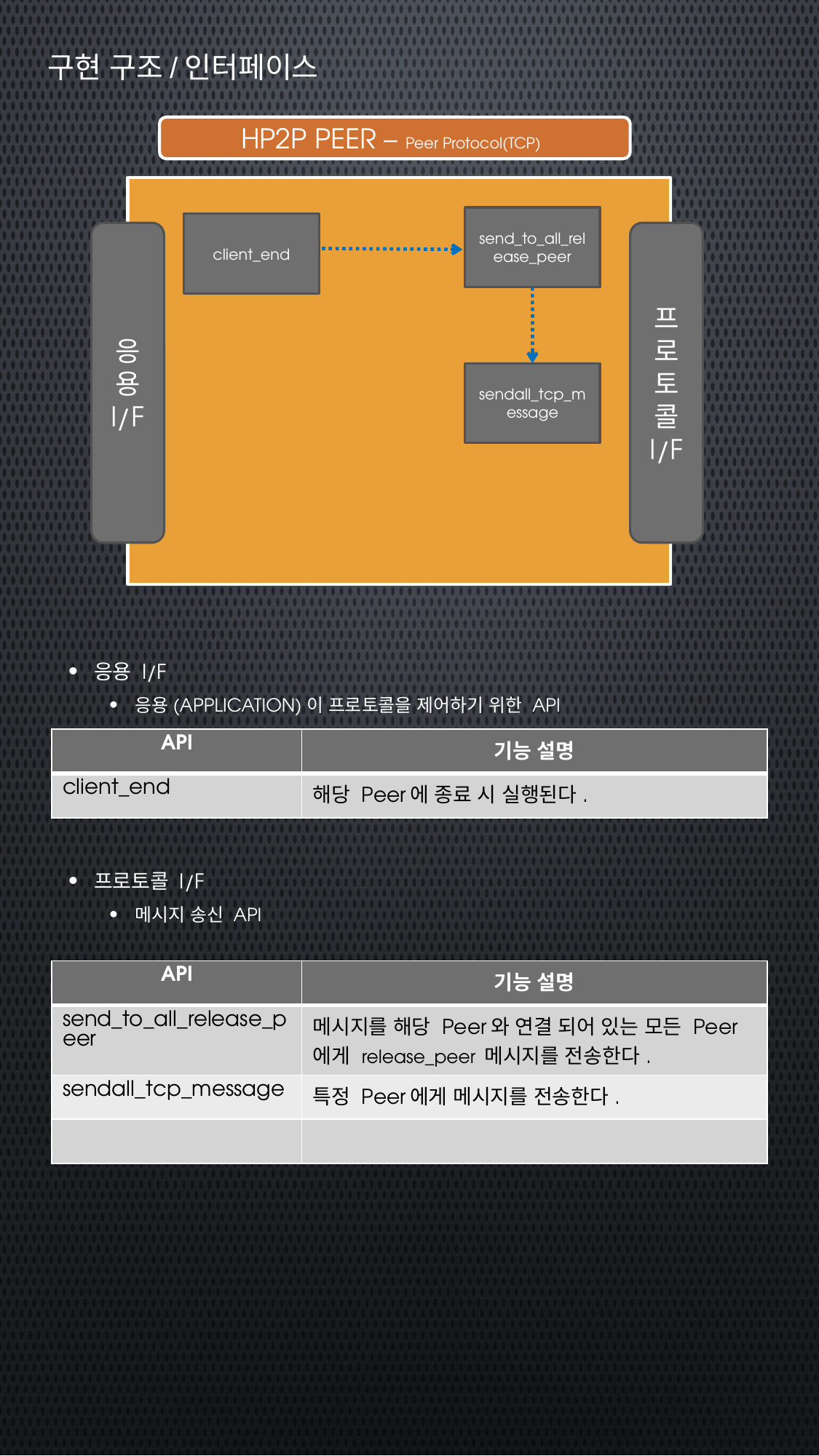

# 구현 구조/인터페이스
HP2P PEER – Peer Protocol(TCP)

send_to_all_release_peer
client_end
응용 I/F
프로토콜 I/F
sendall_tcp_message
응용 I/F
응용(Application)이 프로토콜을 제어하기 위한 API

프로토콜 I/F
메시지 송신 API
| API | 기능 설명 |
| --- | --- |
| client\_end | 해당 Peer에 종료 시 실행된다. |

| API | 기능 설명 |
| --- | --- |
| send\_to\_all\_release\_peer | 메시지를 해당 Peer와 연결 되어 있는 모든 Peer에게 release\_peer 메시지를 전송한다. |
| sendall\_tcp\_message | 특정 Peer에게 메시지를 전송한다. |
|  |  |